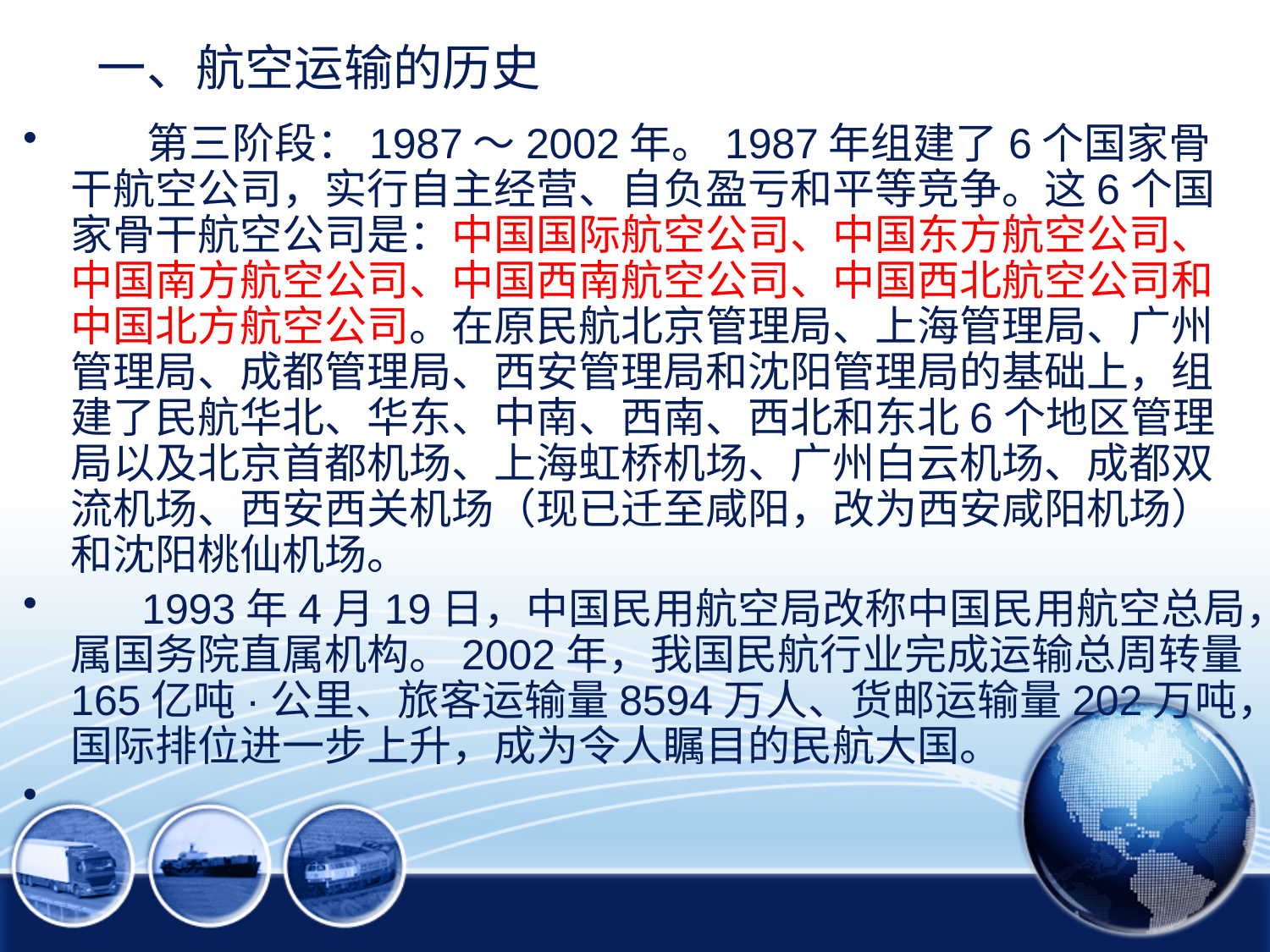

# 一、航空运输的历史
       第三阶段：1987～2002年。1987年组建了6个国家骨干航空公司，实行自主经营、自负盈亏和平等竞争。这6个国家骨干航空公司是：中国国际航空公司、中国东方航空公司、中国南方航空公司、中国西南航空公司、中国西北航空公司和中国北方航空公司。在原民航北京管理局、上海管理局、广州管理局、成都管理局、西安管理局和沈阳管理局的基础上，组建了民航华北、华东、中南、西南、西北和东北6个地区管理局以及北京首都机场、上海虹桥机场、广州白云机场、成都双流机场、西安西关机场（现已迁至咸阳，改为西安咸阳机场）和沈阳桃仙机场。
      1993年4月19日，中国民用航空局改称中国民用航空总局，属国务院直属机构。2002年，我国民航行业完成运输总周转量165亿吨·公里、旅客运输量8594万人、货邮运输量202万吨，国际排位进一步上升，成为令人瞩目的民航大国。